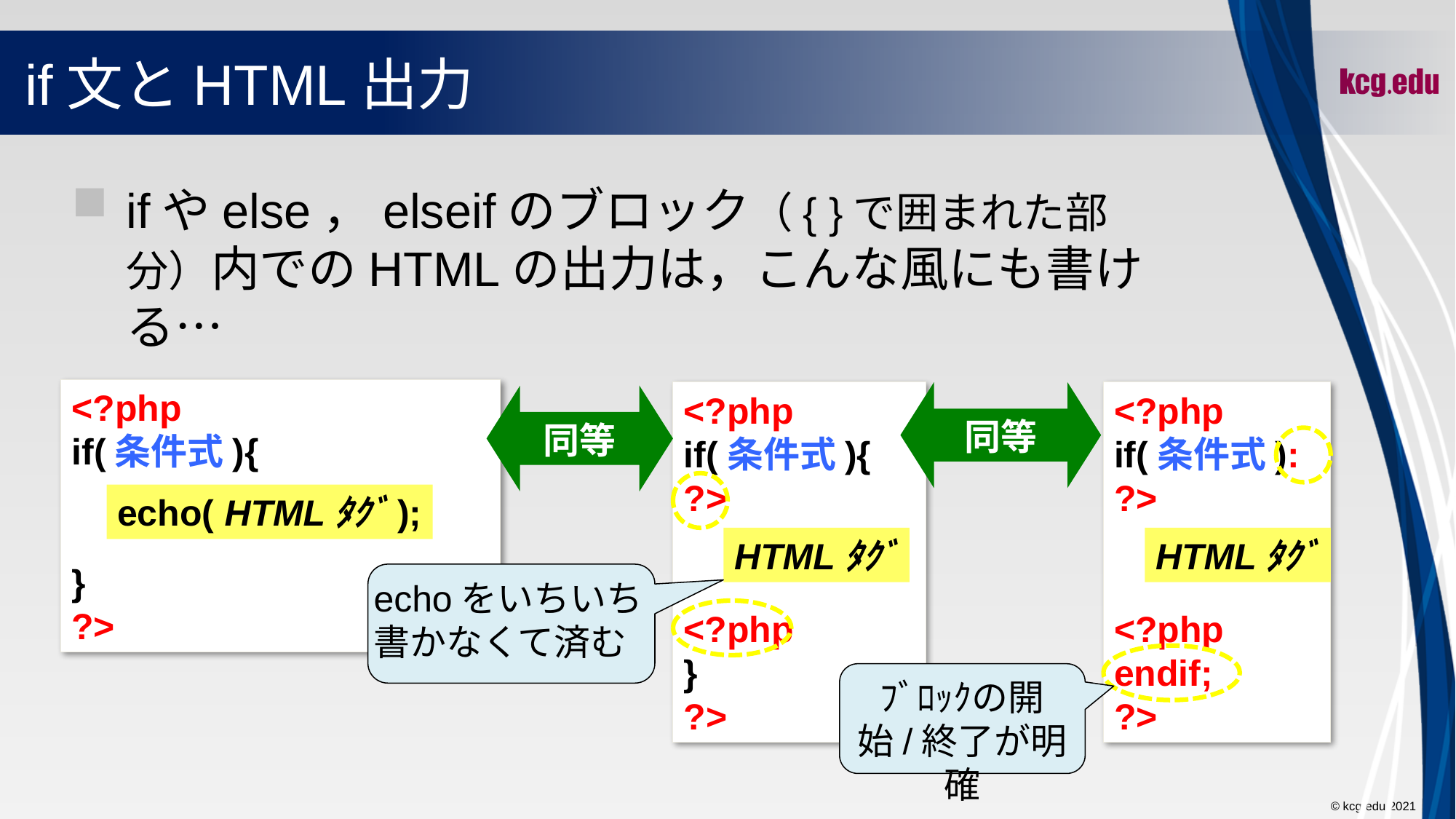

# if文とHTML出力
ifやelse，elseifのブロック（{ }で囲まれた部分）内でのHTMLの出力は，こんな風にも書ける…
<?php
if(条件式){

}
?>
<?php
if(条件式){
?>

<?php
}
?>
同等
<?php
if(条件式):
?>

<?php
endif;
?>
同等

echo( HTMLﾀｸﾞ);
HTMLﾀｸﾞ
HTMLﾀｸﾞ
echoをいちいち書かなくて済む

ﾌﾞﾛｯｸの開始/終了が明確